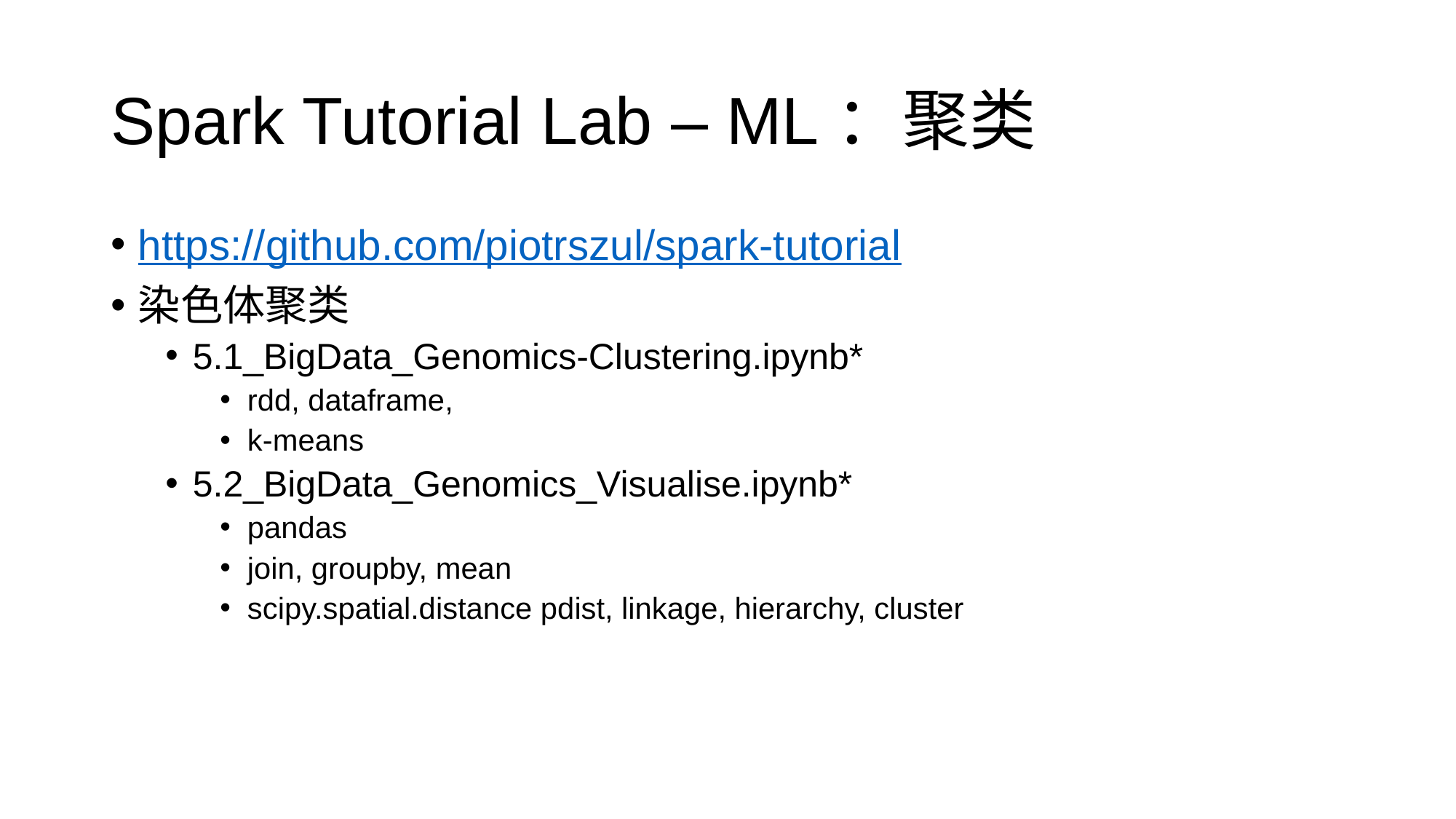

# Spark Tutorial Lab – ML：聚类
https://github.com/piotrszul/spark-tutorial
染色体聚类
5.1_BigData_Genomics-Clustering.ipynb*
rdd, dataframe,
k-means
5.2_BigData_Genomics_Visualise.ipynb*
pandas
join, groupby, mean
scipy.spatial.distance pdist, linkage, hierarchy, cluster